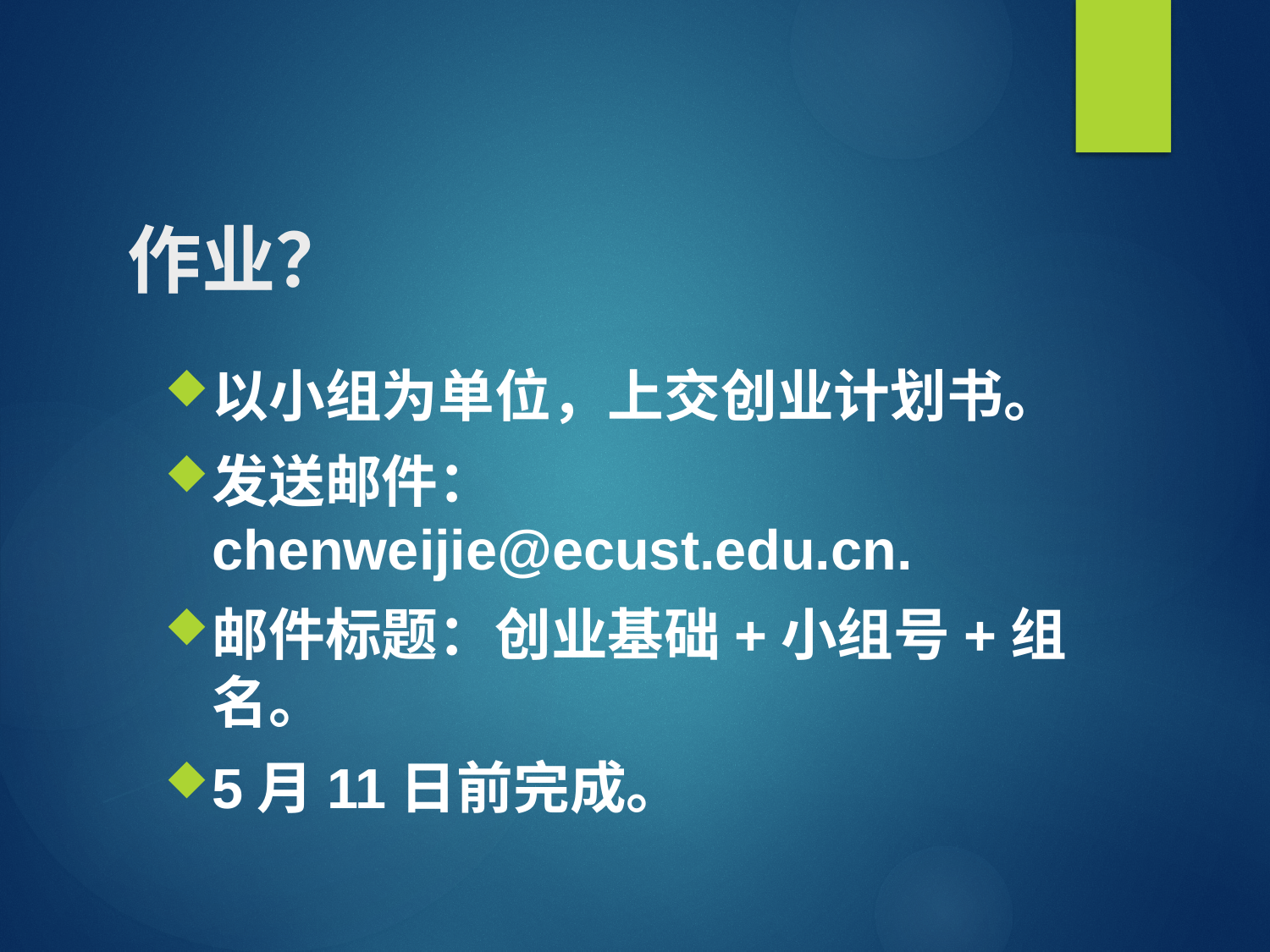

# 作业？
以小组为单位，上交创业计划书。
发送邮件：chenweijie@ecust.edu.cn.
邮件标题：创业基础+小组号+组名。
5月11日前完成。